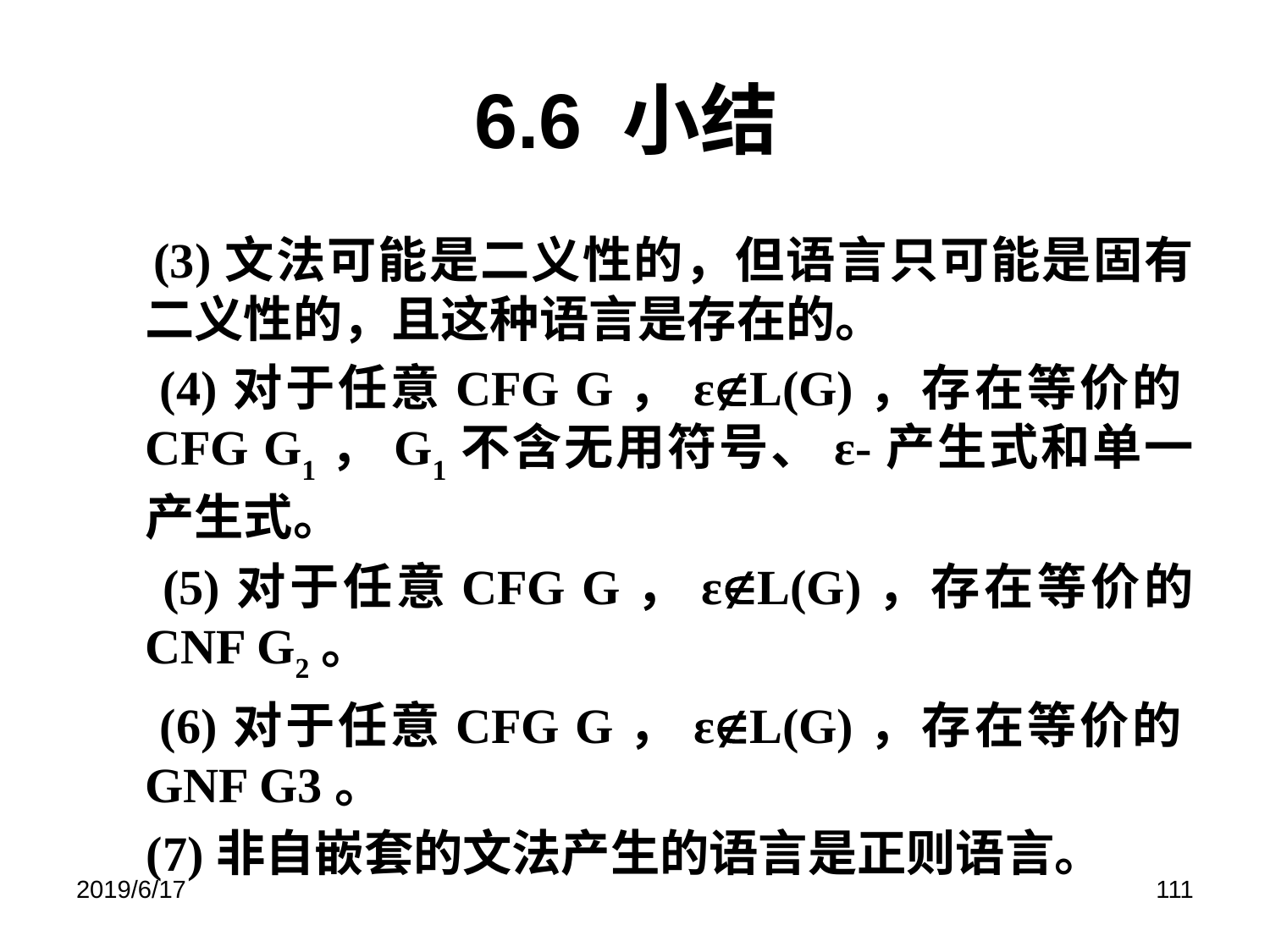

# 6.6 小结
    (3)文法可能是二义性的，但语言只可能是固有二义性的，且这种语言是存在的。
    (4)对于任意CFG G，ε∉L(G)，存在等价的CFG G1，G1不含无用符号、ε-产生式和单一产生式。
    (5)对于任意CFG G，ε∉L(G)，存在等价的 CNF G2。
    (6)对于任意CFG G，ε∉L(G)，存在等价的GNF G3。
    (7)非自嵌套的文法产生的语言是正则语言。
2019/6/17
111